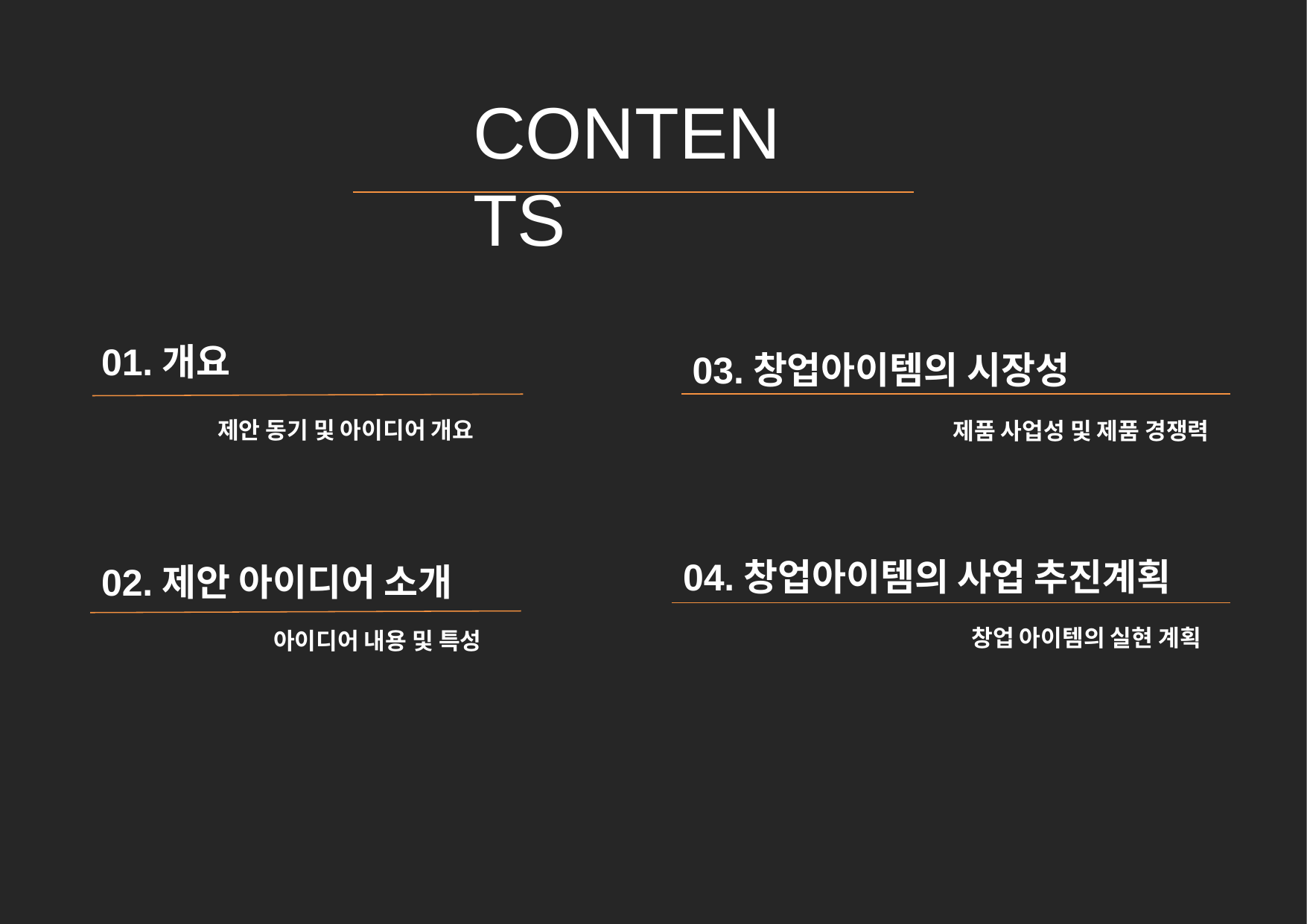

CONTENTS
01.개요
제안 동기 및 아이디어 개요
03.창업아이템의 시장성
제품 사업성 및 제품 경쟁력
04.창업아이템의 사업 추진계획
창업 아이템의 실현 계획
02.제안 아이디어 소개
아이디어 내용 및 특성